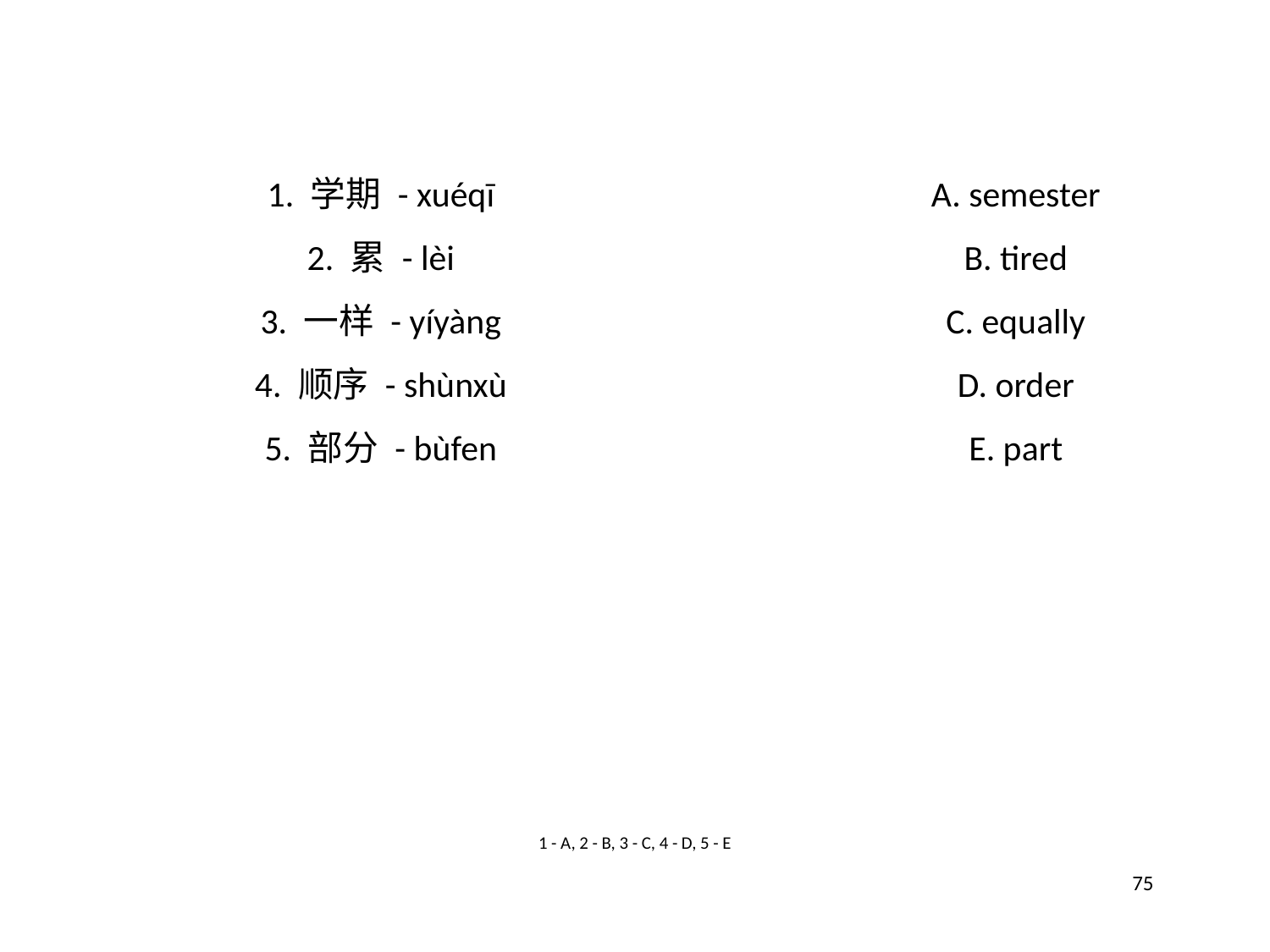

1. 学期 - xuéqī

A. semester

2. 累 - lèi

B. tired

3. 一样 - yíyàng

C. equally

4. 顺序 - shùnxù

D. order

5. 部分 - bùfen

E. part
1 - A, 2 - B, 3 - C, 4 - D, 5 - E

75